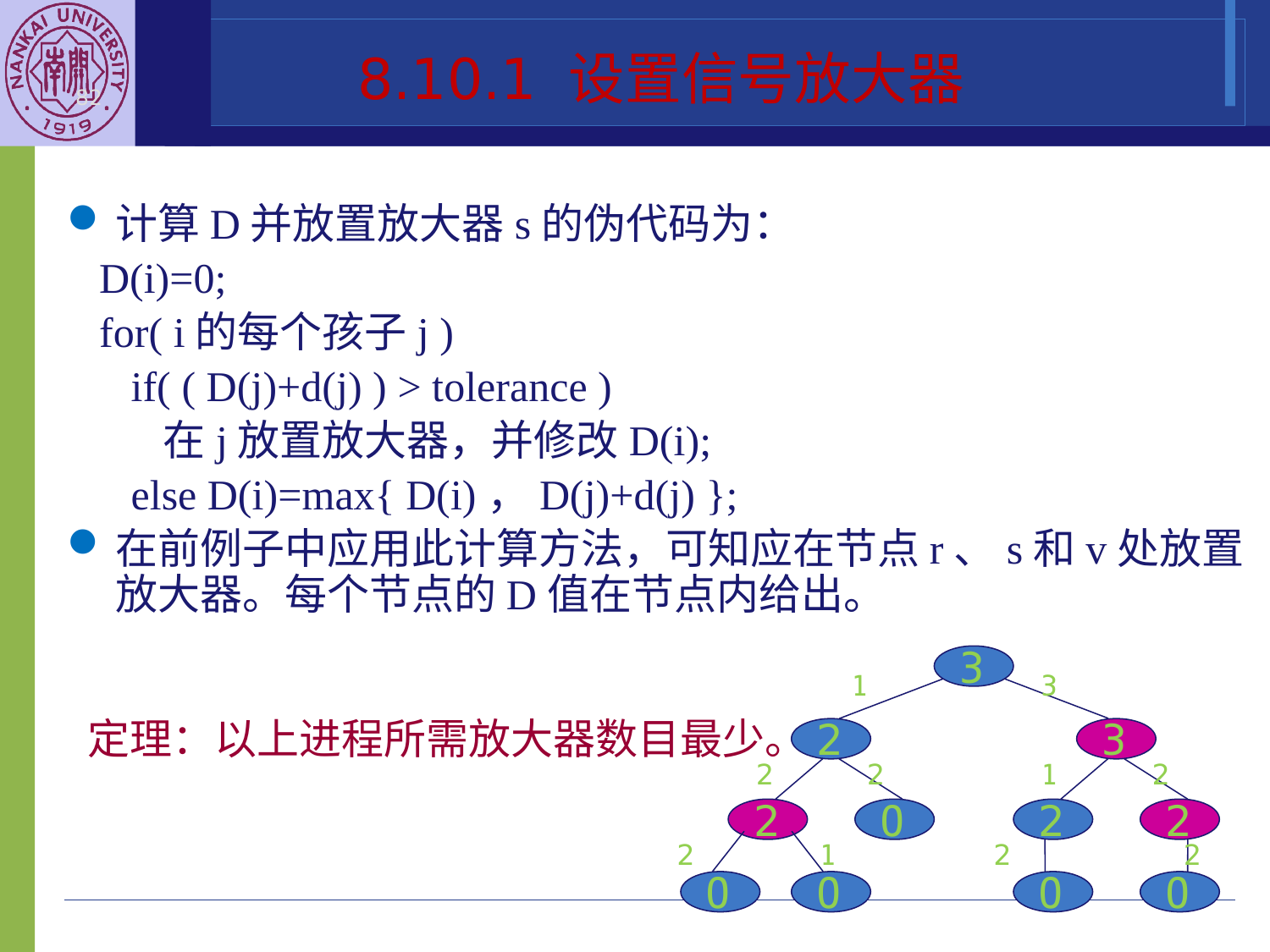

8.10.1 设置信号放大器
82

计算D并放置放大器s的伪代码为：
   D(i)=0;
   for( i的每个孩子j )
      if( ( D(j)+d(j) ) > tolerance )
         在j放置放大器，并修改D(i);
      else D(i)=max{ D(i)，D(j)+d(j) };
在前例子中应用此计算方法，可知应在节点r、s和v处放置放大器。每个节点的D值在节点内给出。
3
1
3

2
3
2
2
1
2

2
0
2
2
2

1
2
2

0
0
0
0
定理：以上进程所需放大器数目最少。
82